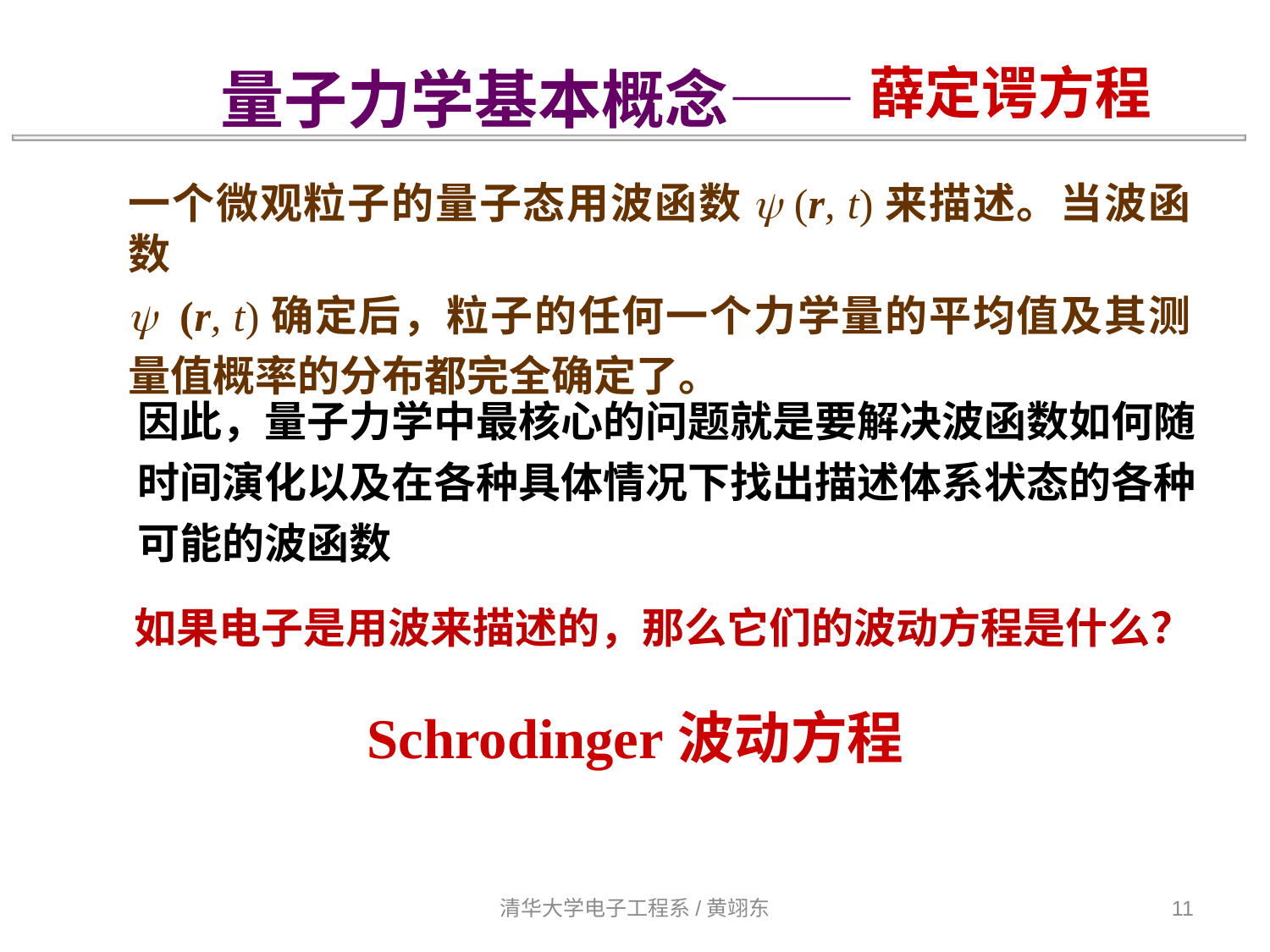

薛定谔方程
量子力学基本概念——

一个微观粒子的量子态用波函数ψ (r, t)来描述。当波函数
ψ (r, t)确定后，粒子的任何一个力学量的平均值及其测量值概率的分布都完全确定了。
因此，量子力学中最核心的问题就是要解决波函数如何随时间演化以及在各种具体情况下找出描述体系状态的各种可能的波函数
如果电子是用波来描述的，那么它们的波动方程是什么？
Schrodinger波动方程
清华大学电子工程系/黄翊东
11